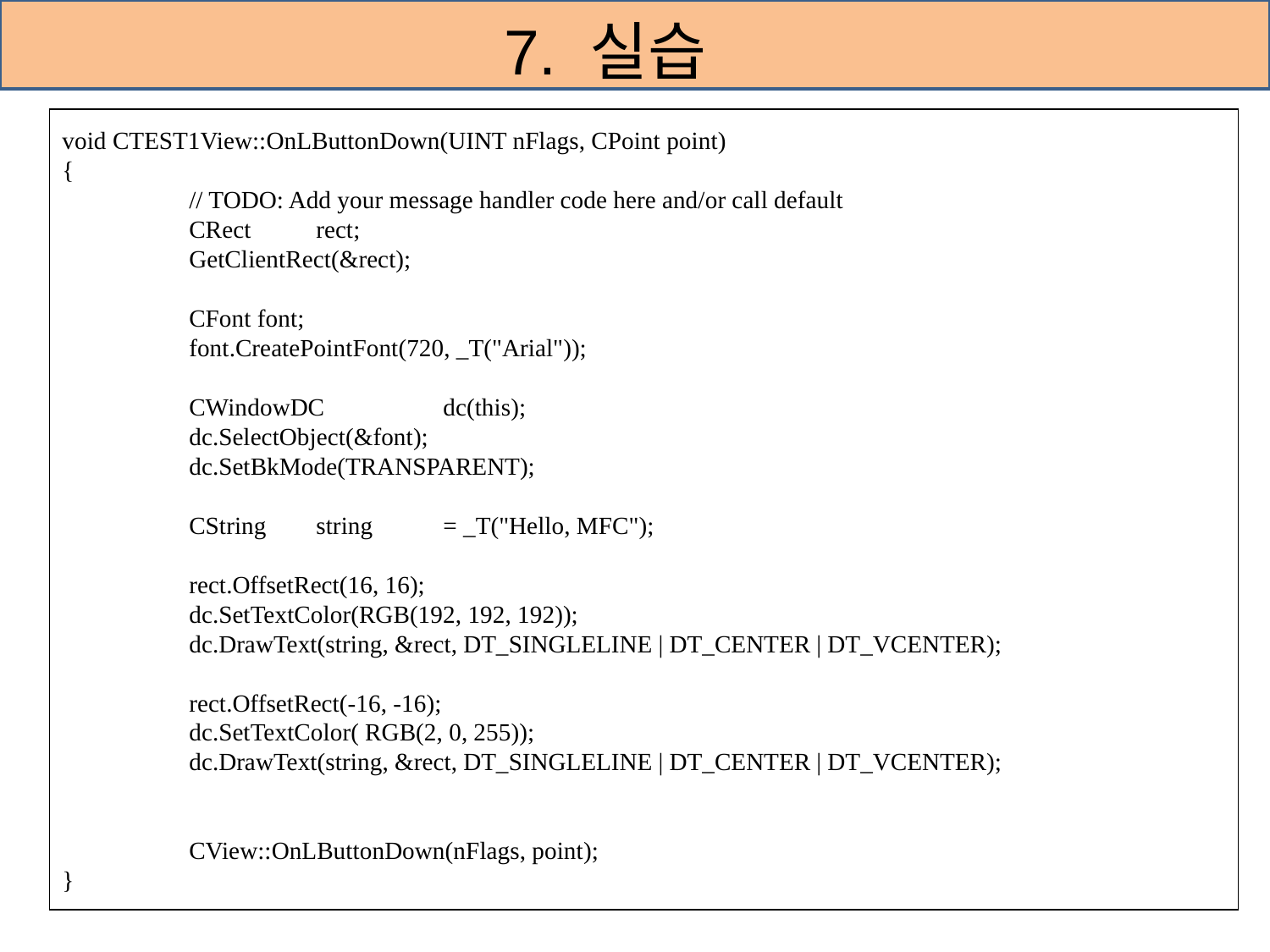

# 7. 실습
void CTEST1View::OnLButtonDown(UINT nFlags, CPoint point)
{
	// TODO: Add your message handler code here and/or call default
	CRect	rect;
	GetClientRect(&rect);

	CFont font;
	font.CreatePointFont(720, _T("Arial"));

	CWindowDC	dc(this);
	dc.SelectObject(&font);
	dc.SetBkMode(TRANSPARENT);

	CString	string	= _T("Hello, MFC");

	rect.OffsetRect(16, 16);
	dc.SetTextColor(RGB(192, 192, 192));
	dc.DrawText(string, &rect, DT_SINGLELINE | DT_CENTER | DT_VCENTER);

	rect.OffsetRect(-16, -16);
	dc.SetTextColor( RGB(2, 0, 255));
	dc.DrawText(string, &rect, DT_SINGLELINE | DT_CENTER | DT_VCENTER);

	CView::OnLButtonDown(nFlags, point);
}